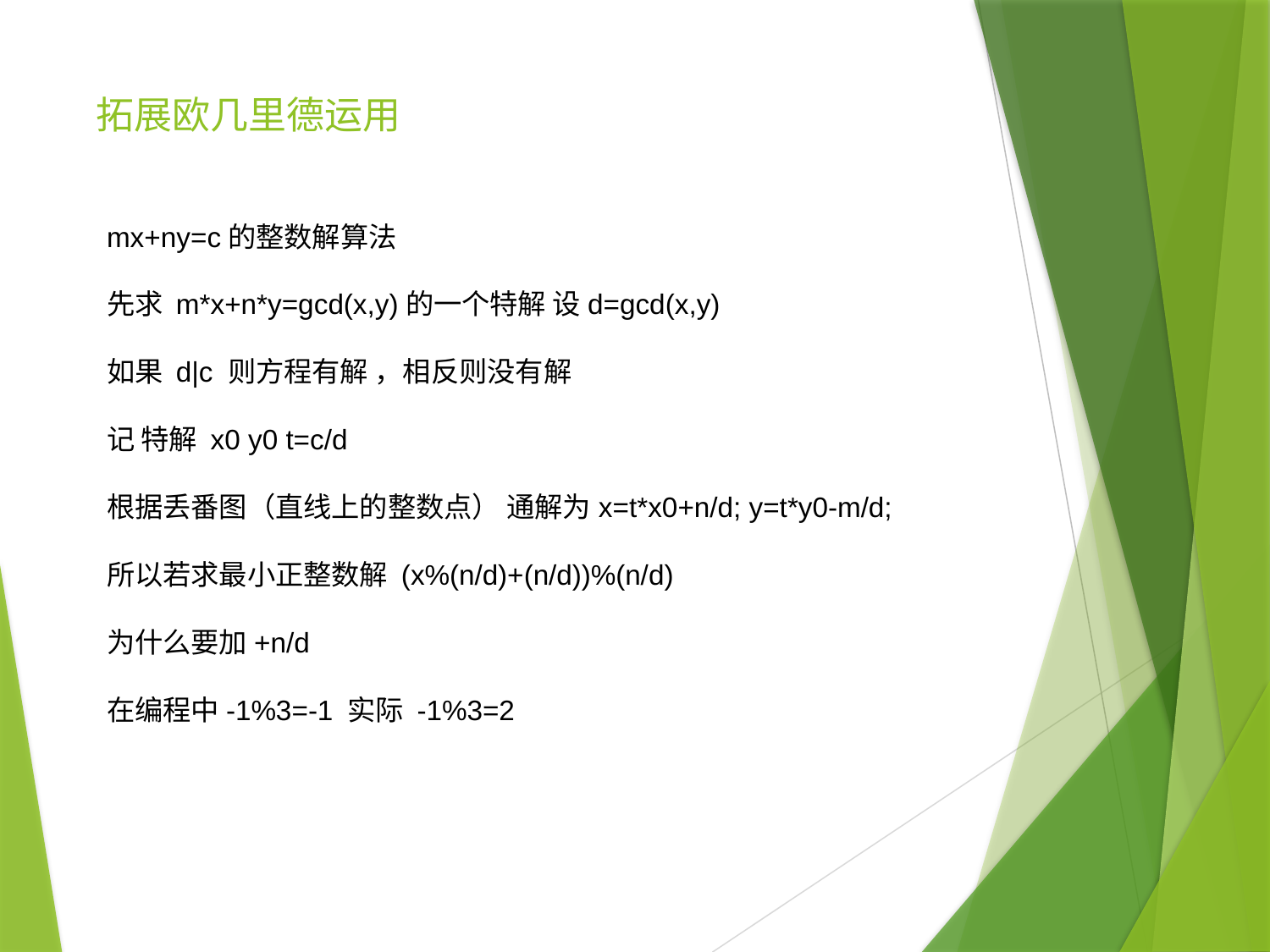

# 拓展欧几里德运用
mx+ny=c的整数解算法

先求 m*x+n*y=gcd(x,y)的一个特解 设d=gcd(x,y)

如果 d|c 则方程有解 ，相反则没有解

记 特解 x0 y0 t=c/d

根据丢番图（直线上的整数点） 通解为x=t*x0+n/d; y=t*y0-m/d;

所以若求最小正整数解 (x%(n/d)+(n/d))%(n/d)

为什么要加+n/d

在编程中-1%3=-1 实际 -1%3=2